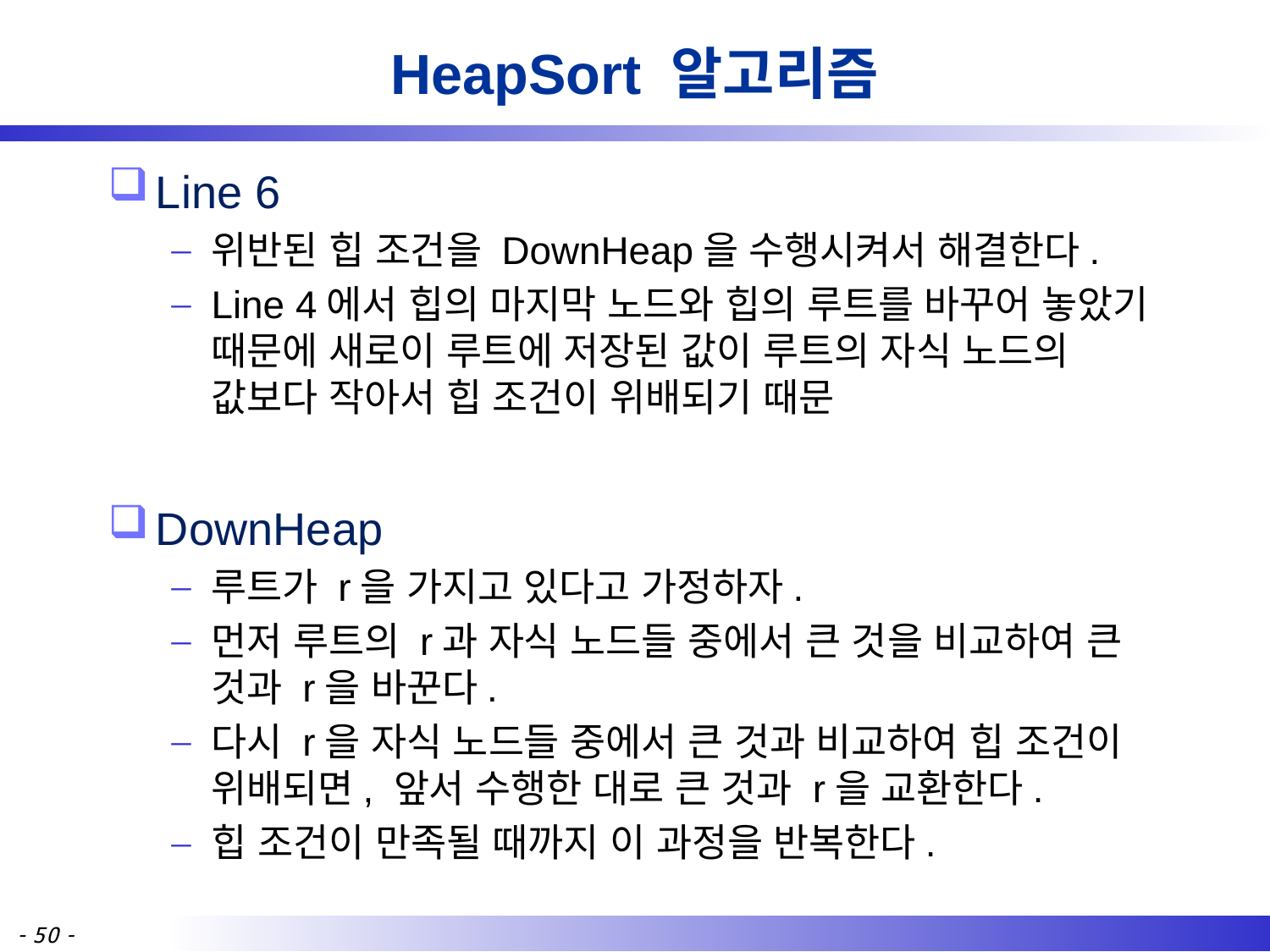

# HeapSort 알고리즘
Line 6
위반된 힙 조건을 DownHeap을 수행시켜서 해결한다.
Line 4에서 힙의 마지막 노드와 힙의 루트를 바꾸어 놓았기 때문에 새로이 루트에 저장된 값이 루트의 자식 노드의 값보다 작아서 힙 조건이 위배되기 때문

DownHeap
루트가 r을 가지고 있다고 가정하자.
먼저 루트의 r과 자식 노드들 중에서 큰 것을 비교하여 큰 것과 r을 바꾼다.
다시 r을 자식 노드들 중에서 큰 것과 비교하여 힙 조건이 위배되면, 앞서 수행한 대로 큰 것과 r을 교환한다.
힙 조건이 만족될 때까지 이 과정을 반복한다.
- 50 -